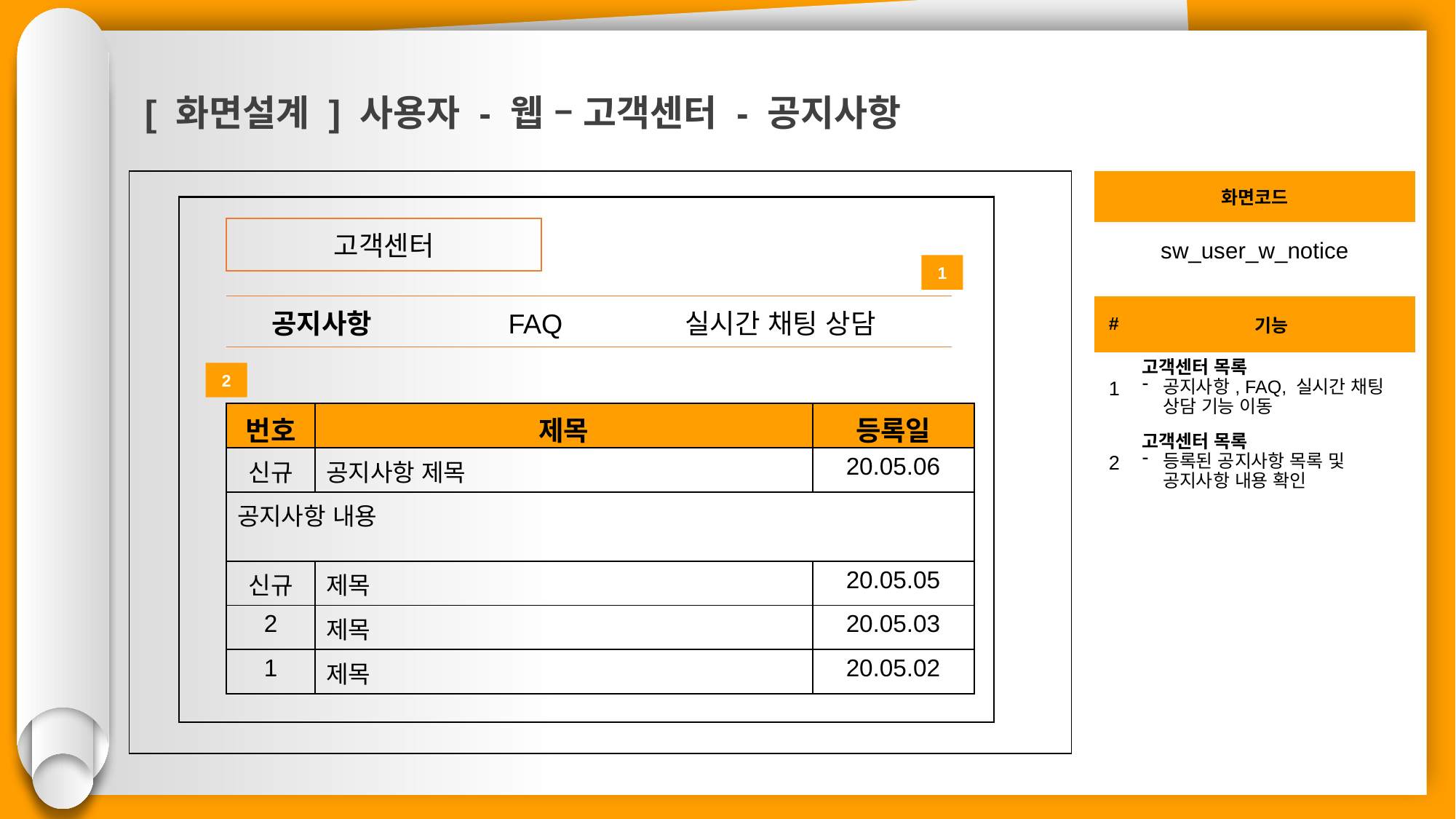

[ 화면설계 ] 사용자 - 웹 – 고객센터 - 공지사항

| 화면코드 |
| --- |
| sw\_user\_w\_notice |

고객센터
1
FAQ
실시간 채팅 상담
공지사항
| # | 기능 |
| --- | --- |
| 1 | 고객센터 목록 공지사항, FAQ, 실시간 채팅 상담 기능 이동 |
| 2 | 고객센터 목록 등록된 공지사항 목록 및 공지사항 내용 확인 |
2
| 번호 | 제목 | 등록일 |
| --- | --- | --- |
| 신규 | 공지사항 제목 | 20.05.06 |
| 공지사항 내용 |  |  |
| 신규 | 제목 | 20.05.05 |
| 2 | 제목 | 20.05.03 |
| 1 | 제목 | 20.05.02 |